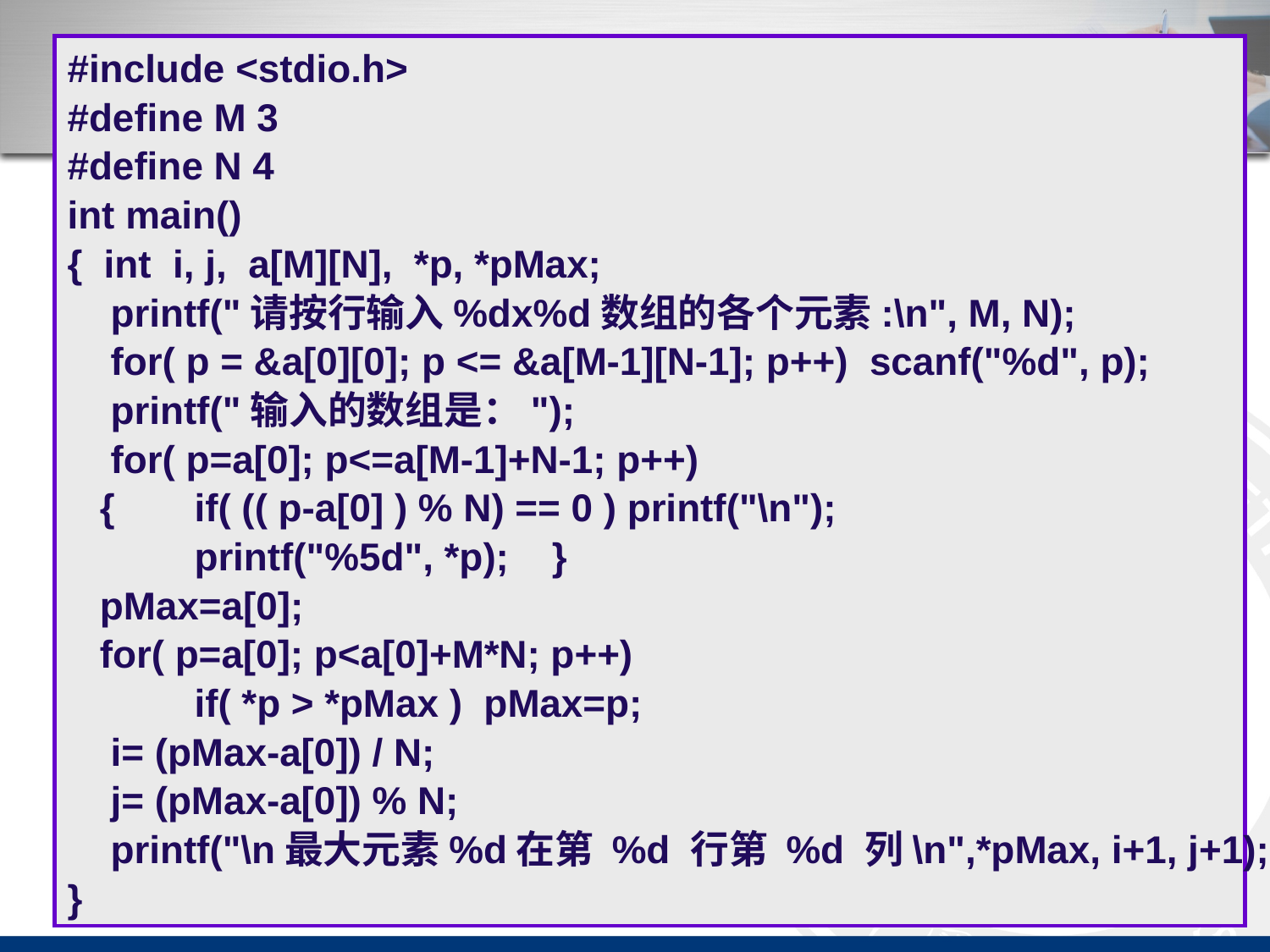

#include <stdio.h>
#define M 3
#define N 4
int main()
{  int  i, j,  a[M][N],  *p, *pMax;
    printf("请按行输入%dx%d数组的各个元素:\n", M, N);
    for( p = &a[0][0]; p <= &a[M-1][N-1]; p++)  scanf("%d", p);
    printf("输入的数组是：");
    for( p=a[0]; p<=a[M-1]+N-1; p++)
   {	if( (( p-a[0] ) % N) == 0 ) printf("\n");
	printf("%5d", *p);    }
   pMax=a[0];
   for( p=a[0]; p<a[0]+M*N; p++)
	if( *p > *pMax )  pMax=p;
    i= (pMax-a[0]) / N;
    j= (pMax-a[0]) % N;
    printf("\n最大元素%d在第 %d 行第 %d 列\n",*pMax, i+1, j+1);
}
# 指针应用举例